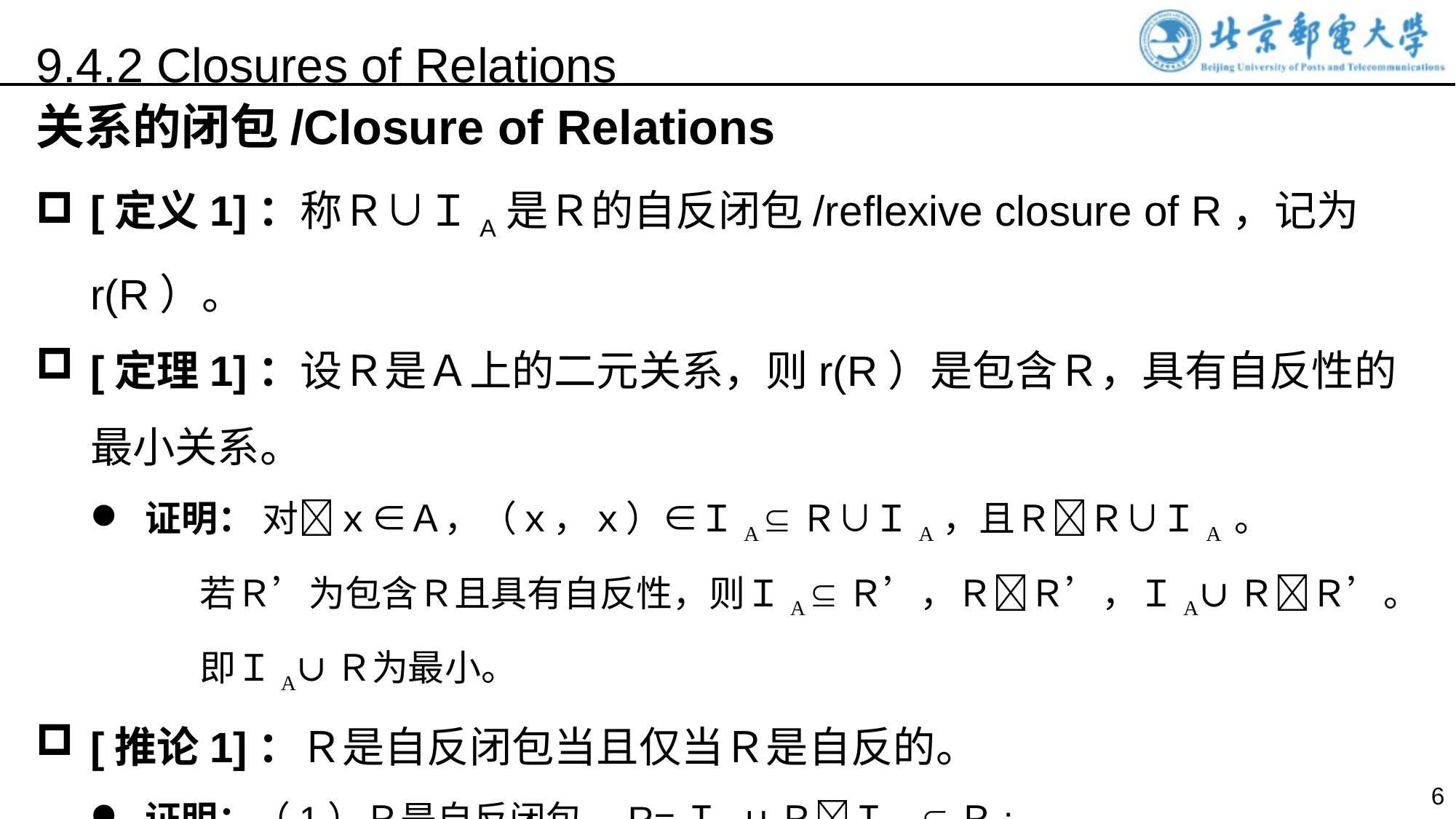

9.4.2 Closures of Relations
关系的闭包/Closure of Relations
[定义1]：称Ｒ∪ＩA是Ｒ的自反闭包/reflexive closure of R，记为r(R）。
[定理1]：设Ｒ是Ａ上的二元关系，则r(R）是包含Ｒ，具有自反性的最小关系。
证明： 对∀ｘ∈Ａ，（ｘ，ｘ）∈ＩA ⊆Ｒ∪ＩA，且Ｒ⊆Ｒ∪ＩA 。
	若Ｒ’为包含Ｒ且具有自反性，则ＩA ⊆Ｒ’，Ｒ⊆Ｒ’，ＩA∪Ｒ⊆Ｒ’。
	即ＩA∪Ｒ为最小。
[推论1]：Ｒ是自反闭包当且仅当Ｒ是自反的。
证明：（1）Ｒ是自反闭包，R=ＩA∪Ｒ⇒ＩA ⊆Ｒ;
		（2）Ｒ具有自反性,ＩA ⊆Ｒ，Ｒ∪ＩA＝Ｒ；